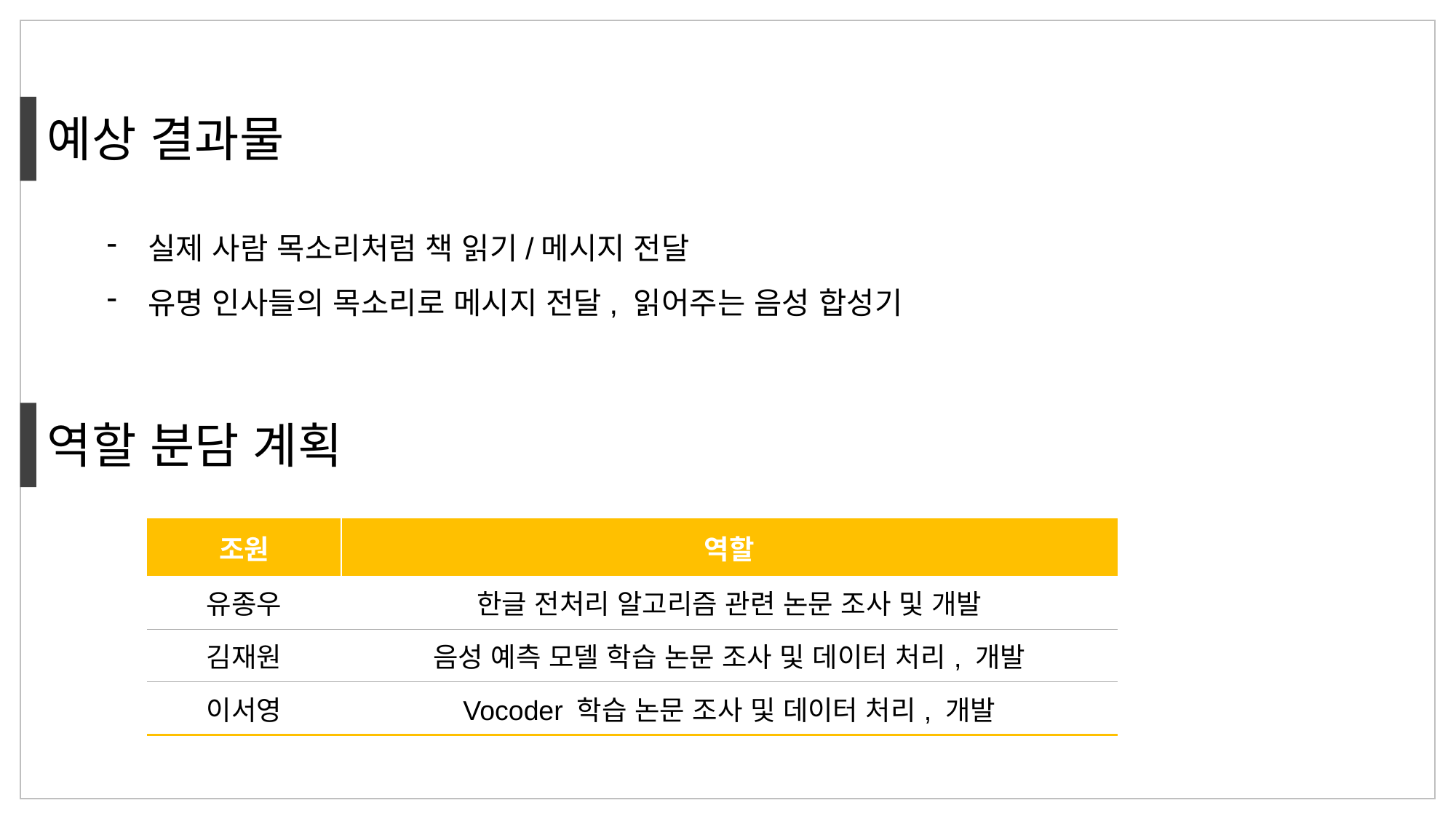

예상 결과물

실제 사람 목소리처럼 책 읽기/메시지 전달
유명 인사들의 목소리로 메시지 전달, 읽어주는 음성 합성기

역할 분담 계획

| 조원 | 역할 |
| --- | --- |
| 유종우 | 한글 전처리 알고리즘 관련 논문 조사 및 개발 |
| 김재원 | 음성 예측 모델 학습 논문 조사 및 데이터 처리, 개발 |
| 이서영 | Vocoder 학습 논문 조사 및 데이터 처리, 개발 |